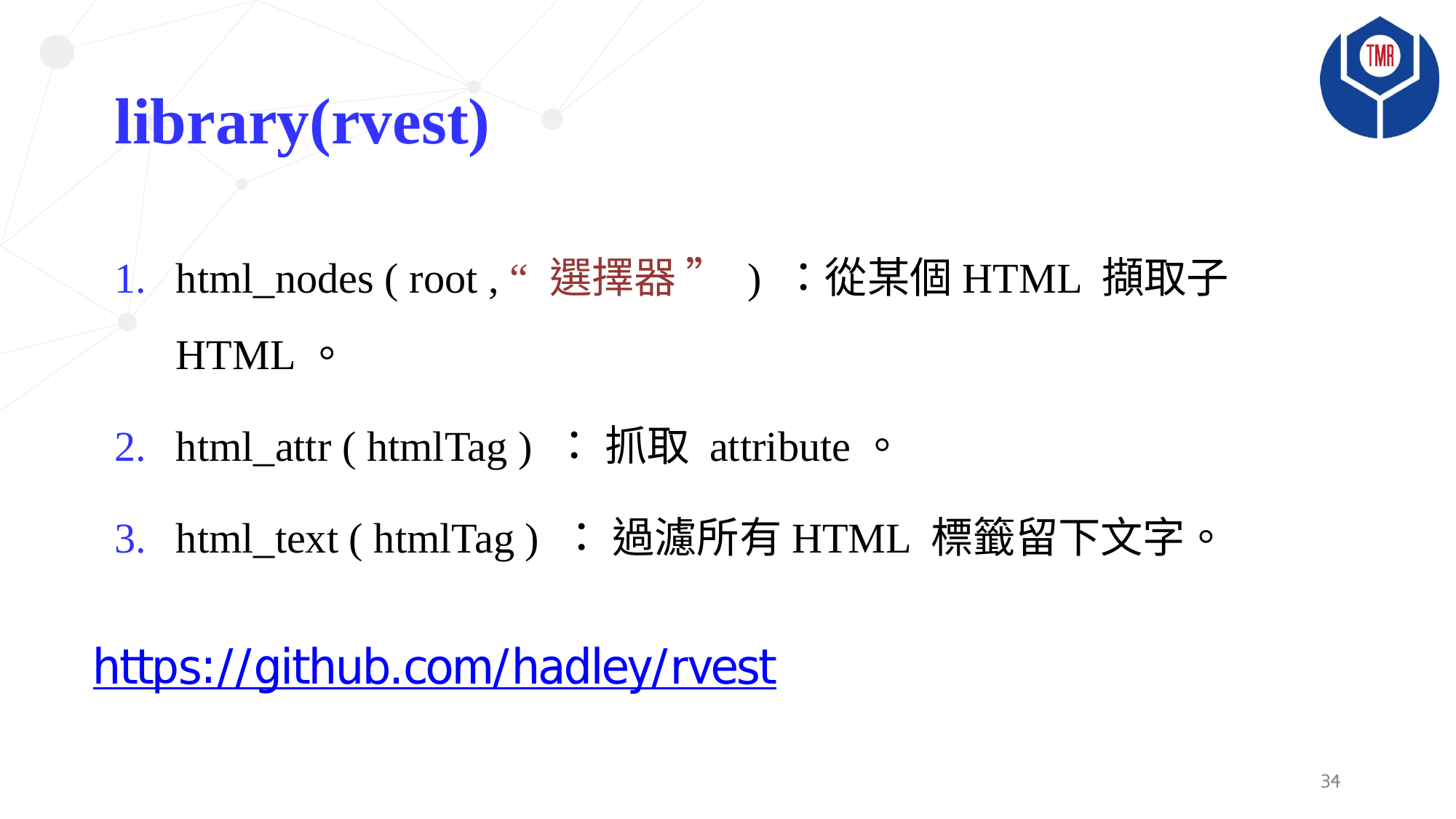

# library(rvest)
html_nodes ( root , “ 選擇器 ” ) ：從某個HTML 擷取子HTML。
html_attr ( htmlTag ) ： 抓取 attribute。
html_text ( htmlTag ) ： 過濾所有HTML 標籤留下文字。
https://github.com/hadley/rvest

34